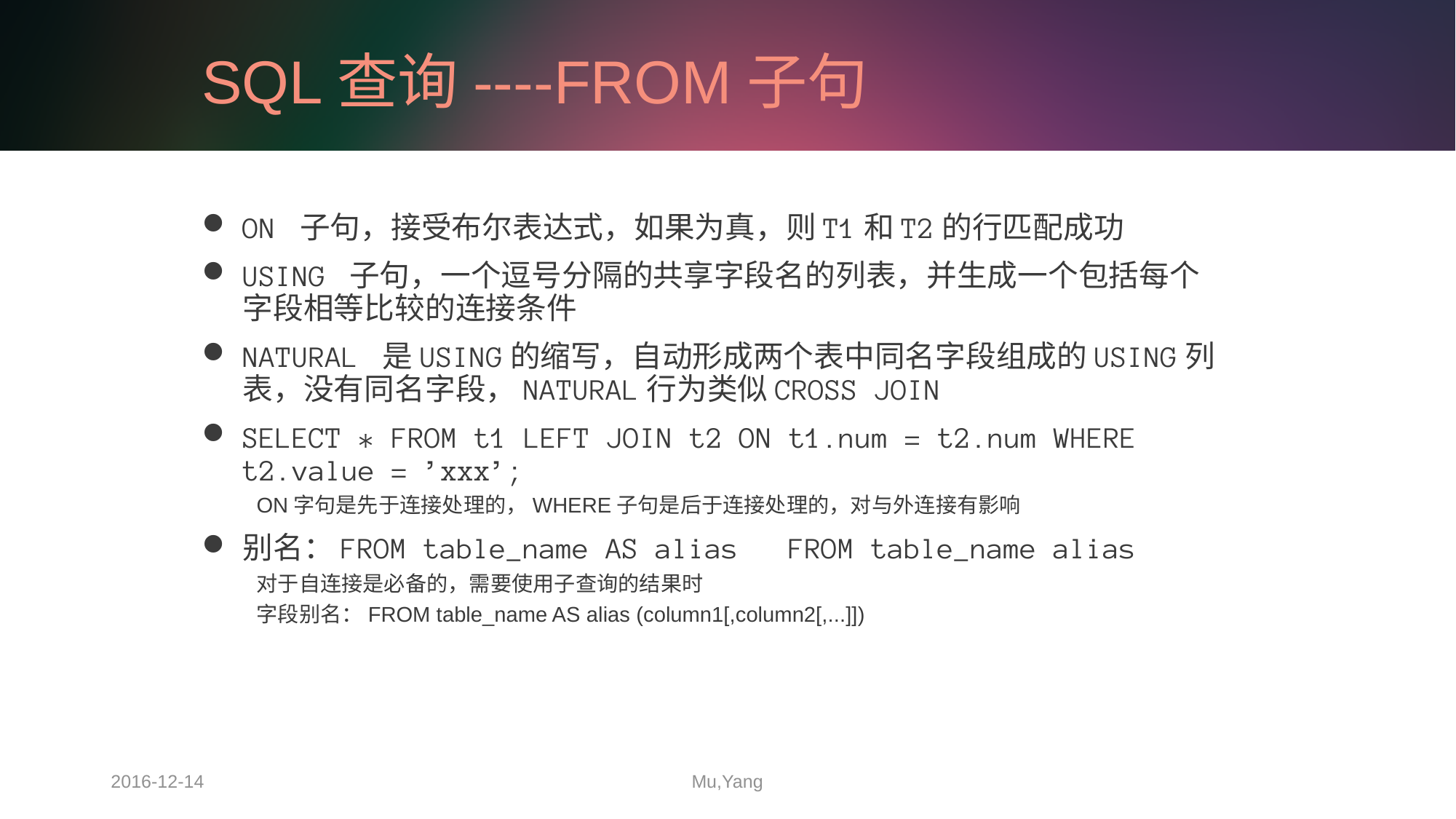

# SQL查询----FROM子句
ON 子句，接受布尔表达式，如果为真，则T1和T2的行匹配成功
USING 子句，一个逗号分隔的共享字段名的列表，并生成一个包括每个字段相等比较的连接条件
NATURAL 是USING的缩写，自动形成两个表中同名字段组成的USING列表，没有同名字段，NATURAL行为类似CROSS JOIN
SELECT * FROM t1 LEFT JOIN t2 ON t1.num = t2.num WHERE t2.value = ’xxx’;
ON字句是先于连接处理的，WHERE子句是后于连接处理的，对与外连接有影响
别名：FROM table_name AS alias	FROM table_name alias
对于自连接是必备的，需要使用子查询的结果时
字段别名：FROM table_name AS alias (column1[,column2[,...]])
2016-12-14
Mu,Yang
82